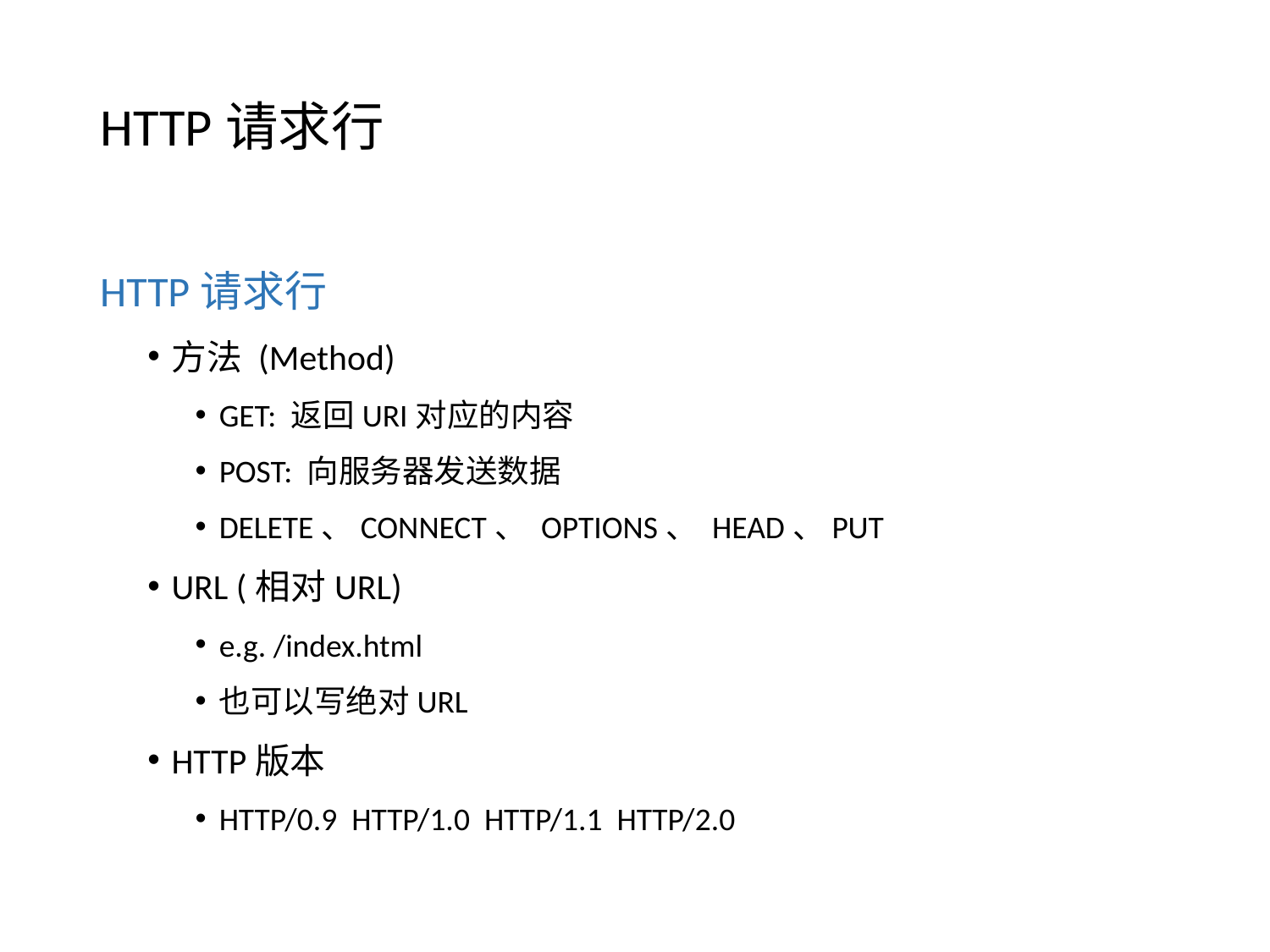

# HTTP请求行
HTTP请求行
方法 (Method)
GET: 返回URI对应的内容
POST: 向服务器发送数据
DELETE、CONNECT、 OPTIONS、 HEAD、PUT
URL (相对URL)
e.g. /index.html
也可以写绝对URL
HTTP版本
HTTP/0.9  HTTP/1.0  HTTP/1.1  HTTP/2.0
19